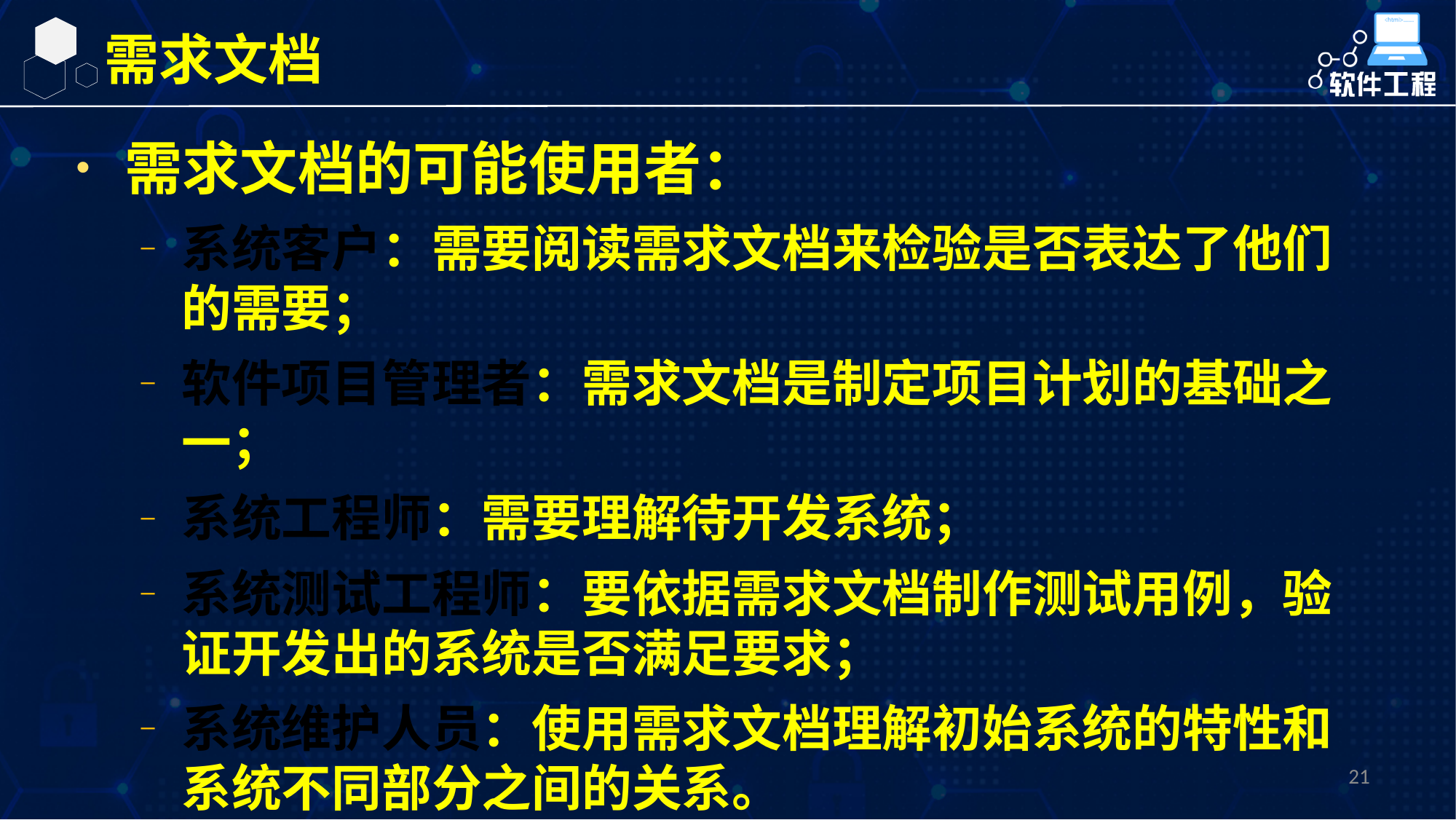

需求文档
需求文档的可能使用者：
系统客户：需要阅读需求文档来检验是否表达了他们的需要；
软件项目管理者：需求文档是制定项目计划的基础之一；
系统工程师：需要理解待开发系统；
系统测试工程师：要依据需求文档制作测试用例，验证开发出的系统是否满足要求；
系统维护人员：使用需求文档理解初始系统的特性和系统不同部分之间的关系。
21